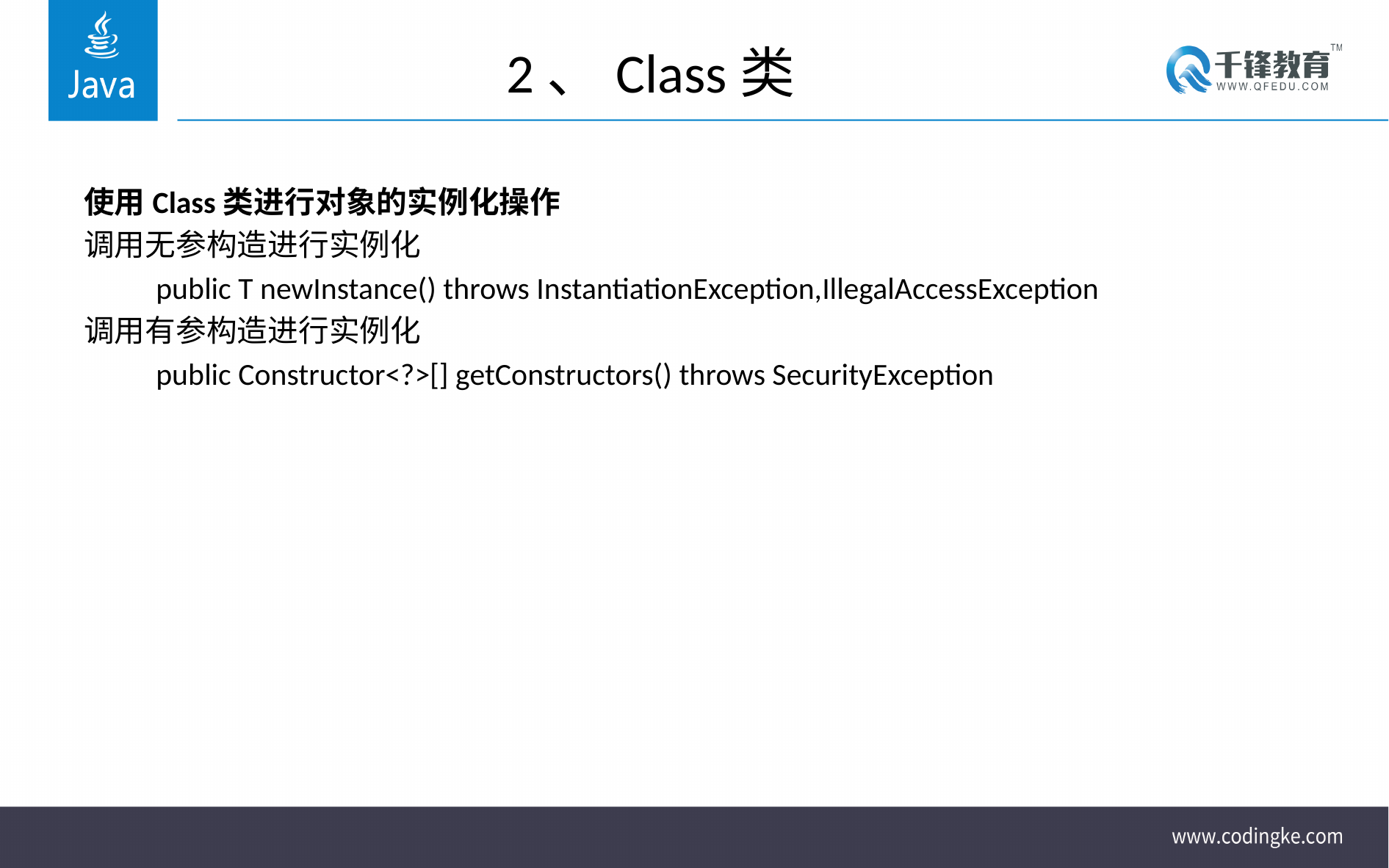

# 2、Class类
使用Class类进行对象的实例化操作
调用无参构造进行实例化
public T newInstance() throws InstantiationException,IllegalAccessException
调用有参构造进行实例化
public Constructor<?>[] getConstructors() throws SecurityException